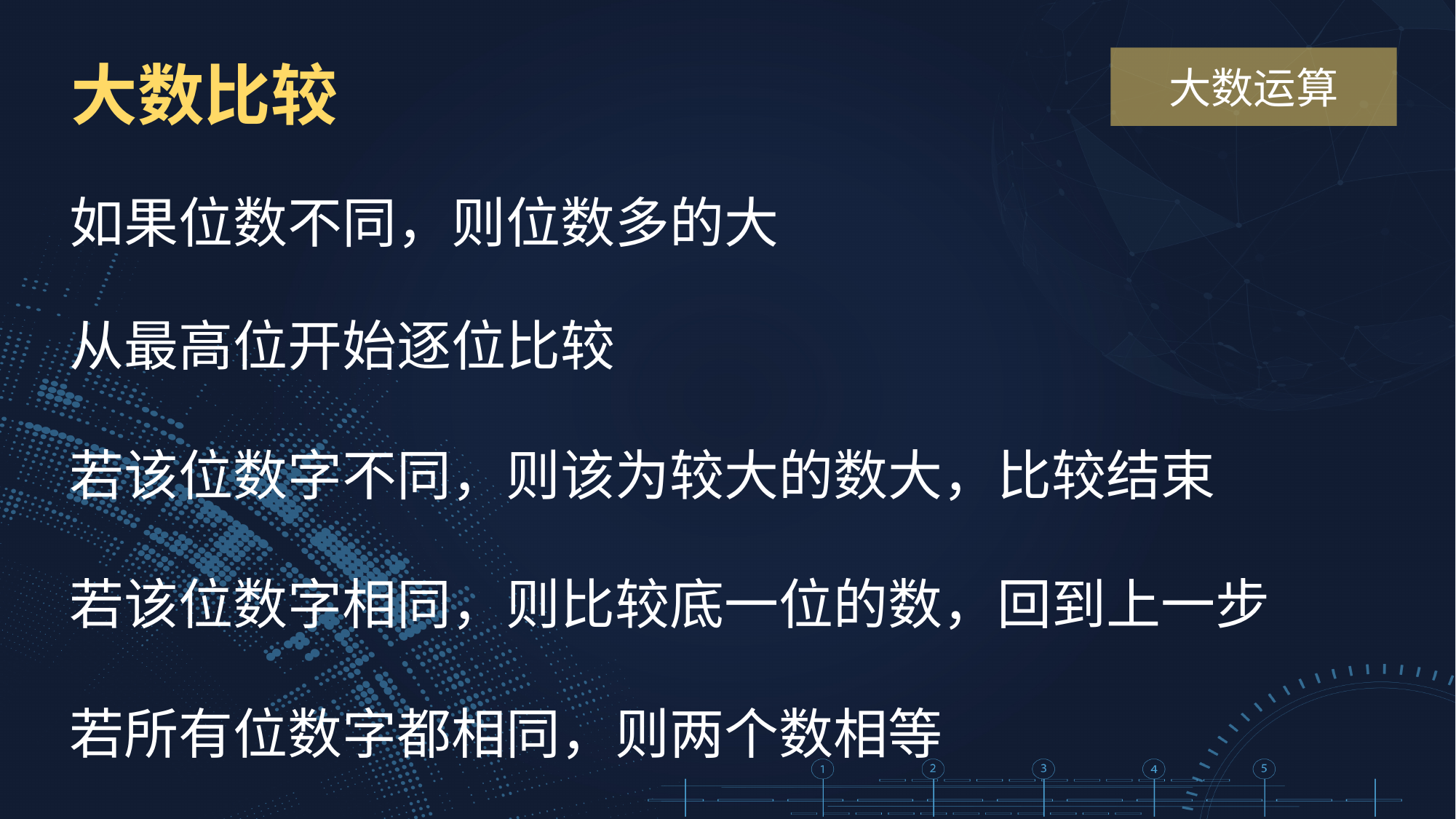

大数比较
大数运算
如果位数不同，则位数多的大
从最高位开始逐位比较
若该位数字不同，则该为较大的数大，比较结束
若该位数字相同，则比较底一位的数，回到上一步
若所有位数字都相同，则两个数相等